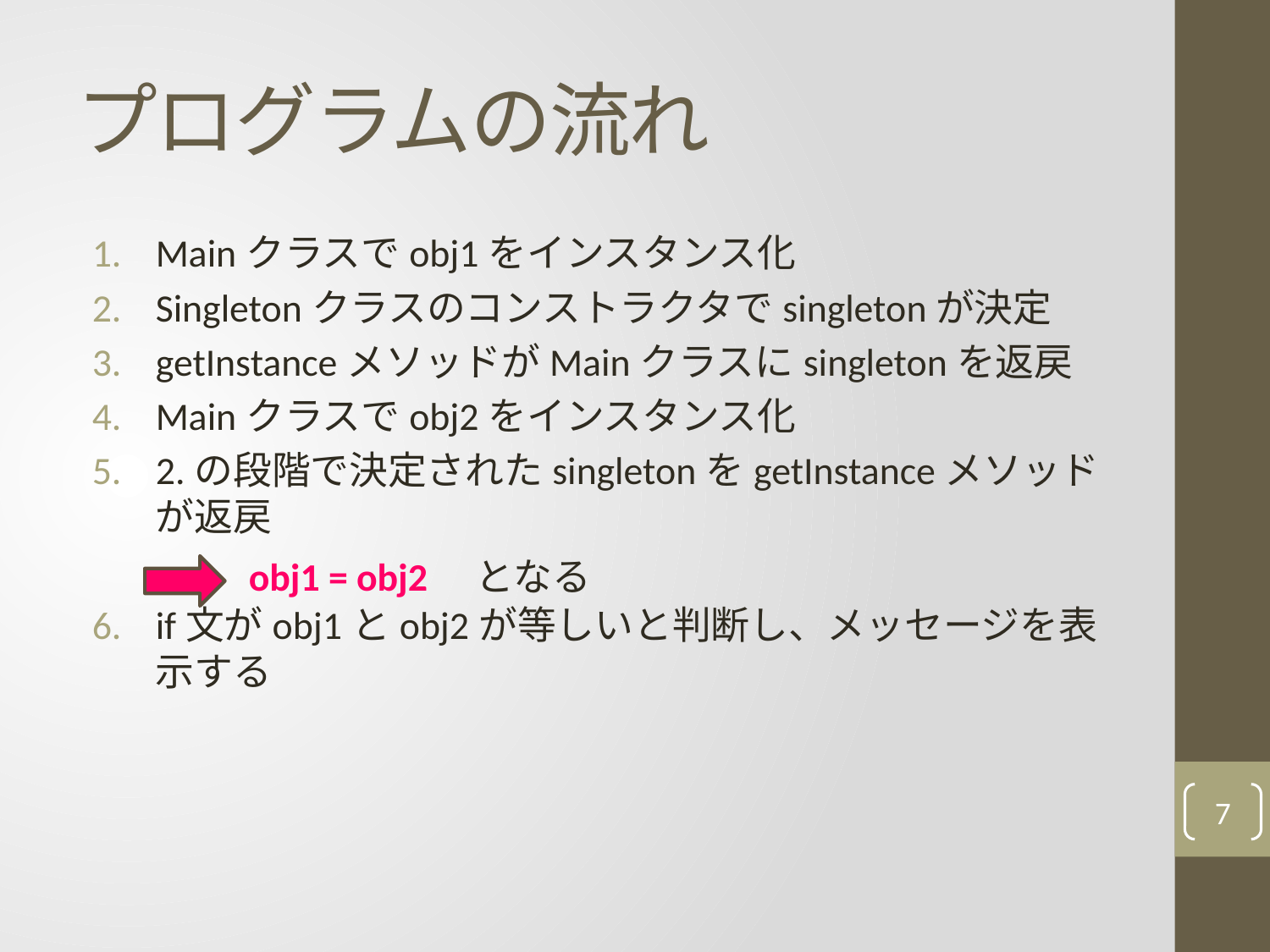

# プログラムの流れ
Mainクラスでobj1をインスタンス化
Singletonクラスのコンストラクタでsingletonが決定
getInstanceメソッドがMainクラスにsingletonを返戻
Mainクラスでobj2をインスタンス化
2.の段階で決定されたsingletonをgetInstanceメソッドが返戻

if文がobj1とobj2が等しいと判断し、メッセージを表示する
obj1 = obj2　となる

7